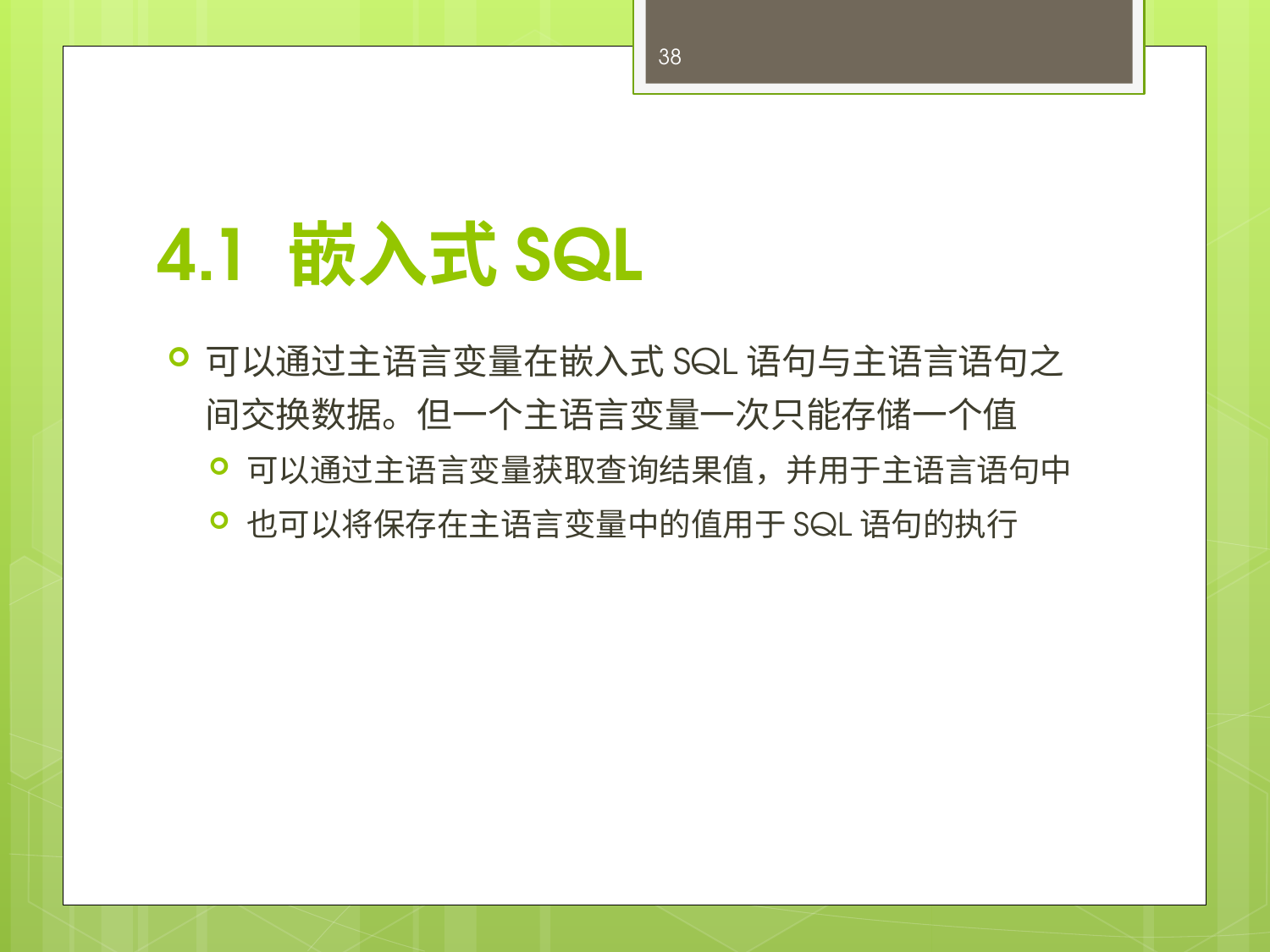

38
# 4.1 嵌入式SQL
可以通过主语言变量在嵌入式SQL语句与主语言语句之间交换数据。但一个主语言变量一次只能存储一个值
可以通过主语言变量获取查询结果值，并用于主语言语句中
也可以将保存在主语言变量中的值用于SQL语句的执行